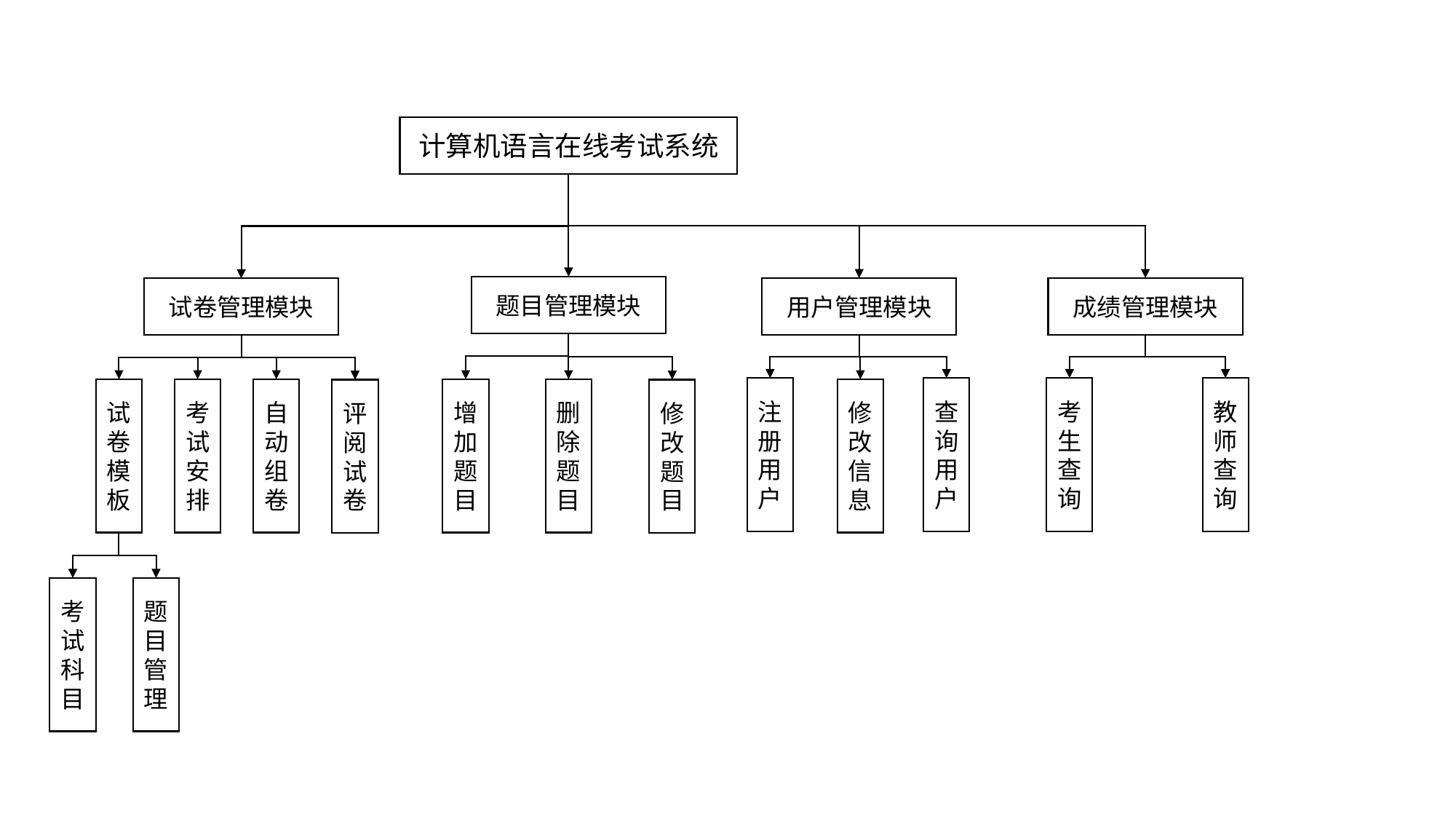

计算机语言在线考试系统
题目管理模块
用户管理模块
成绩管理模块
试卷管理模块
教师查询
考生查询
查询用户
注册用户
自动组卷
试卷模板
考试安排
增加题目
删除题目
修改信息
评阅试卷
修改题目
考试科目
题目管理